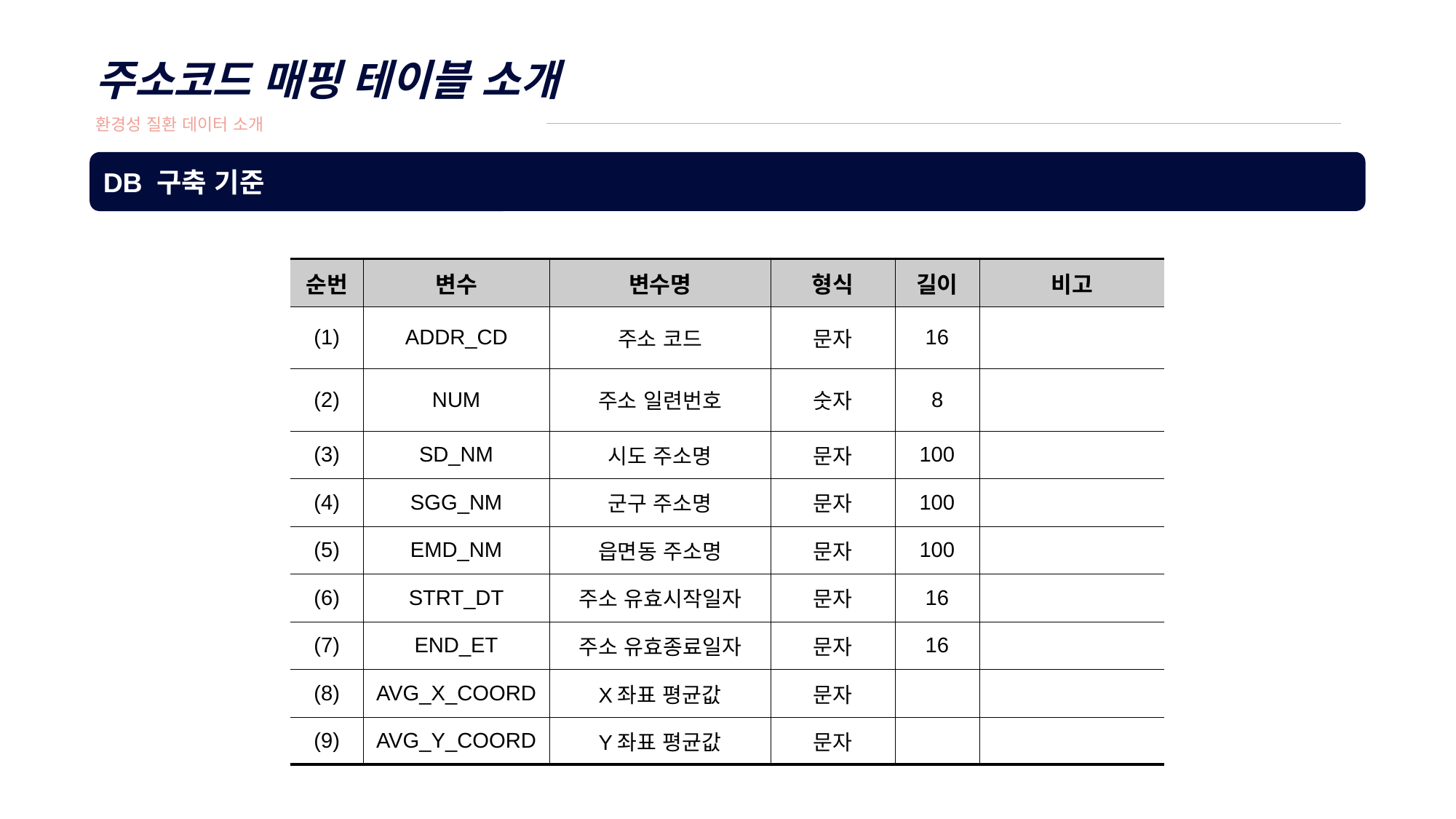

주소코드 매핑 테이블 소개
환경성 질환 데이터 소개
DB 구축 기준
| 순번 | 변수 | 변수명 | 형식 | 길이 | 비고 |
| --- | --- | --- | --- | --- | --- |
| (1) | ADDR\_CD | 주소 코드 | 문자 | 16 |  |
| (2) | NUM | 주소 일련번호 | 숫자 | 8 |  |
| (3) | SD\_NM | 시도 주소명 | 문자 | 100 |  |
| (4) | SGG\_NM | 군구 주소명 | 문자 | 100 |  |
| (5) | EMD\_NM | 읍면동 주소명 | 문자 | 100 |  |
| (6) | STRT\_DT | 주소 유효시작일자 | 문자 | 16 |  |
| (7) | END\_ET | 주소 유효종료일자 | 문자 | 16 |  |
| (8) | AVG\_X\_COORD | X좌표 평균값 | 문자 |  |  |
| (9) | AVG\_Y\_COORD | Y좌표 평균값 | 문자 |  |  |